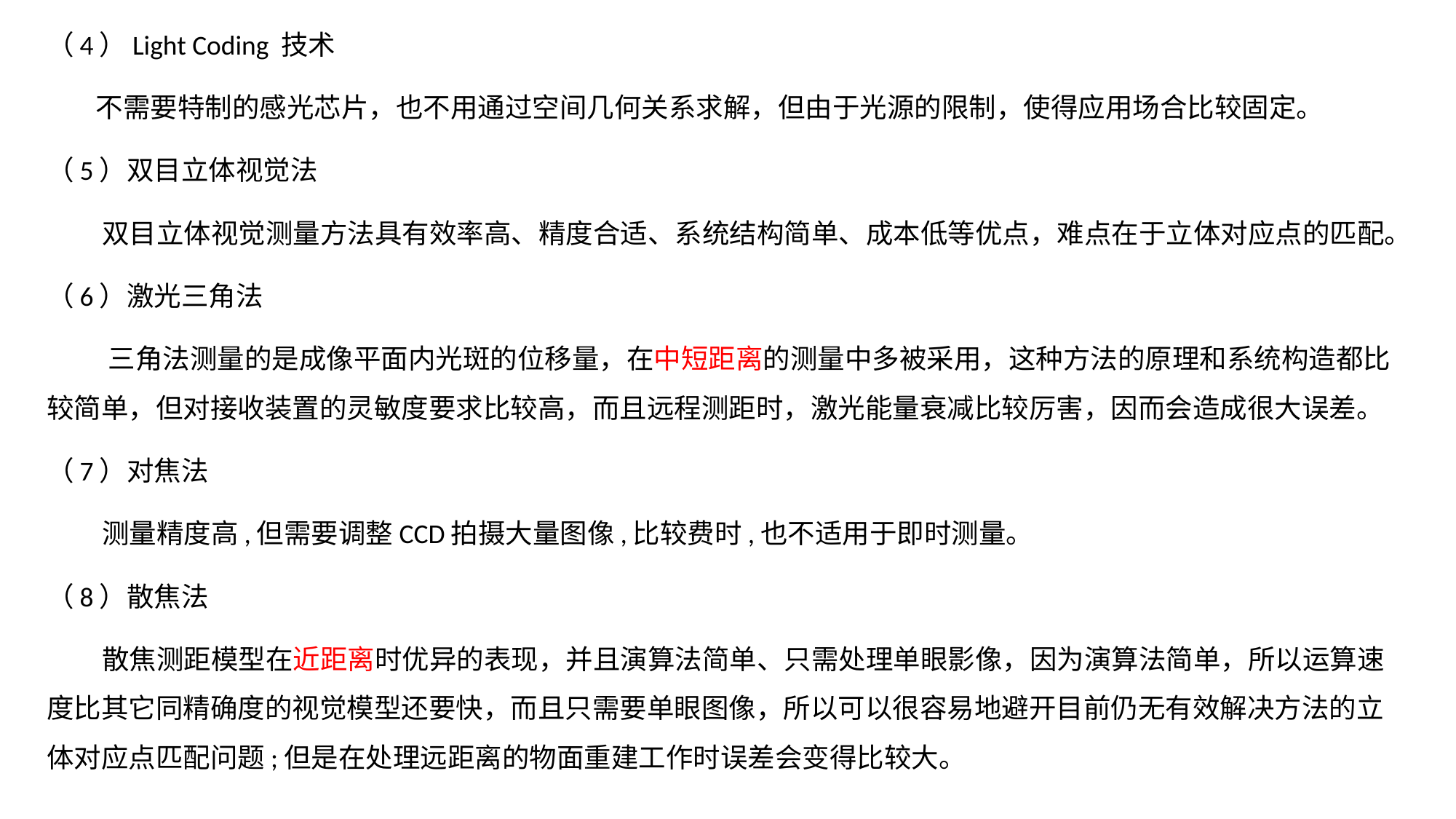

（4）Light Coding 技术
       不需要特制的感光芯片，也不用通过空间几何关系求解，但由于光源的限制，使得应用场合比较固定。
（5）双目立体视觉法
        双目立体视觉测量方法具有效率高、精度合适、系统结构简单、成本低等优点，难点在于立体对应点的匹配。
（6）激光三角法
         三角法测量的是成像平面内光斑的位移量，在中短距离的测量中多被采用，这种方法的原理和系统构造都比较简单，但对接收装置的灵敏度要求比较高，而且远程测距时，激光能量衰减比较厉害，因而会造成很大误差。
（7）对焦法
        测量精度高,但需要调整CCD拍摄大量图像,比较费时,也不适用于即时测量。
（8）散焦法
        散焦测距模型在近距离时优异的表现，并且演算法简单、只需处理单眼影像，因为演算法简单，所以运算速度比其它同精确度的视觉模型还要快，而且只需要单眼图像，所以可以很容易地避开目前仍无有效解决方法的立体对应点匹配问题;但是在处理远距离的物面重建工作时误差会变得比较大。